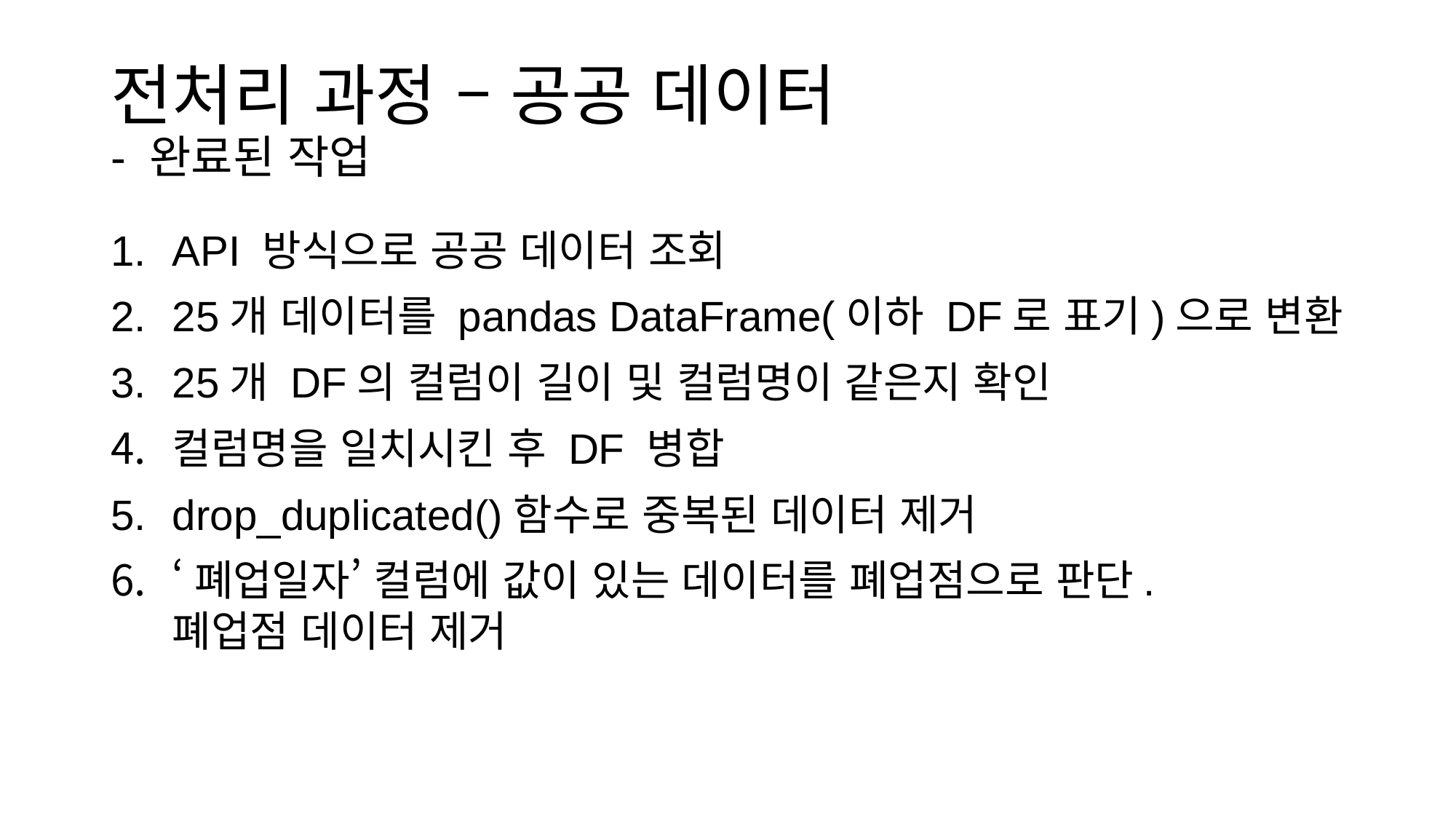

# 전처리 과정 – 공공 데이터 - 완료된 작업
API 방식으로 공공 데이터 조회
25개 데이터를 pandas DataFrame(이하 DF로 표기)으로 변환
25개 DF의 컬럼이 길이 및 컬럼명이 같은지 확인
컬럼명을 일치시킨 후 DF 병합
drop_duplicated()함수로 중복된 데이터 제거
‘폐업일자’ 컬럼에 값이 있는 데이터를 폐업점으로 판단.      폐업점 데이터 제거